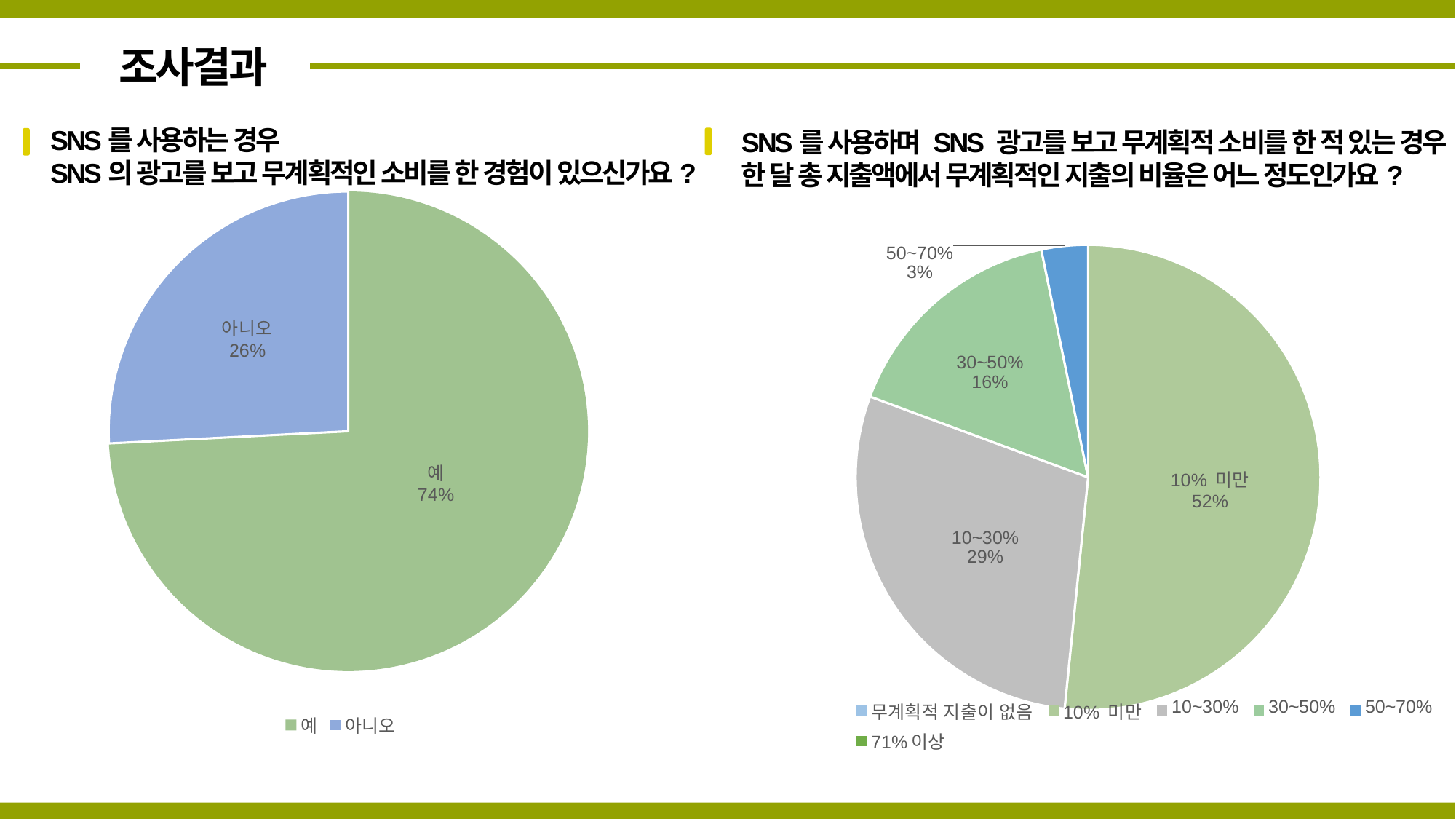

조사결과

### Chart:

| Category |     |
|---|---|
| 예 | 23.0 |
| 아니오 | 8.0 |
SNS를 사용하는 경우
SNS의 광고를 보고 무계획적인 소비를 한 경험이 있으신가요?

SNS를 사용하며 SNS 광고를 보고 무계획적 소비를 한 적 있는 경우,
한 달 총 지출액에서 무계획적인 지출의 비율은 어느 정도인가요?

### Chart:

| Category |       |
|---|---|
| 무계획적 지출이 없음 | 0.0 |
| 10% 미만 | 16.0 |
| 10~30% | 9.0 |
| 30~50% | 5.0 |
| 50~70% | 1.0 |
| 71%이상 | 0.0 |